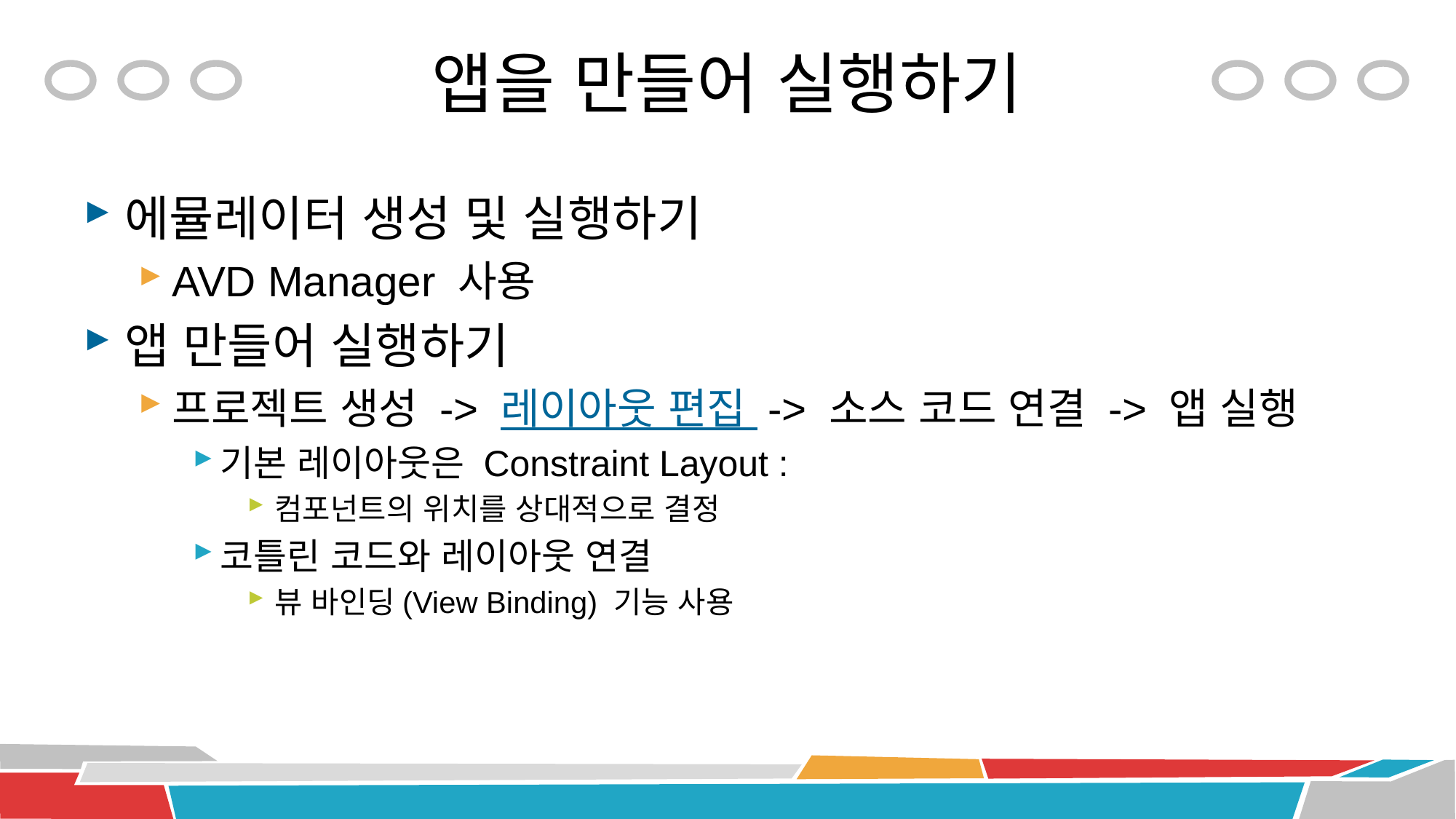

# 앱을 만들어 실행하기
에뮬레이터 생성 및 실행하기
AVD Manager 사용
앱 만들어 실행하기
프로젝트 생성 -> 레이아웃 편집 -> 소스 코드 연결 -> 앱 실행
기본 레이아웃은 Constraint Layout :
컴포넌트의 위치를 상대적으로 결정
코틀린 코드와 레이아웃 연결
뷰 바인딩(View Binding) 기능 사용